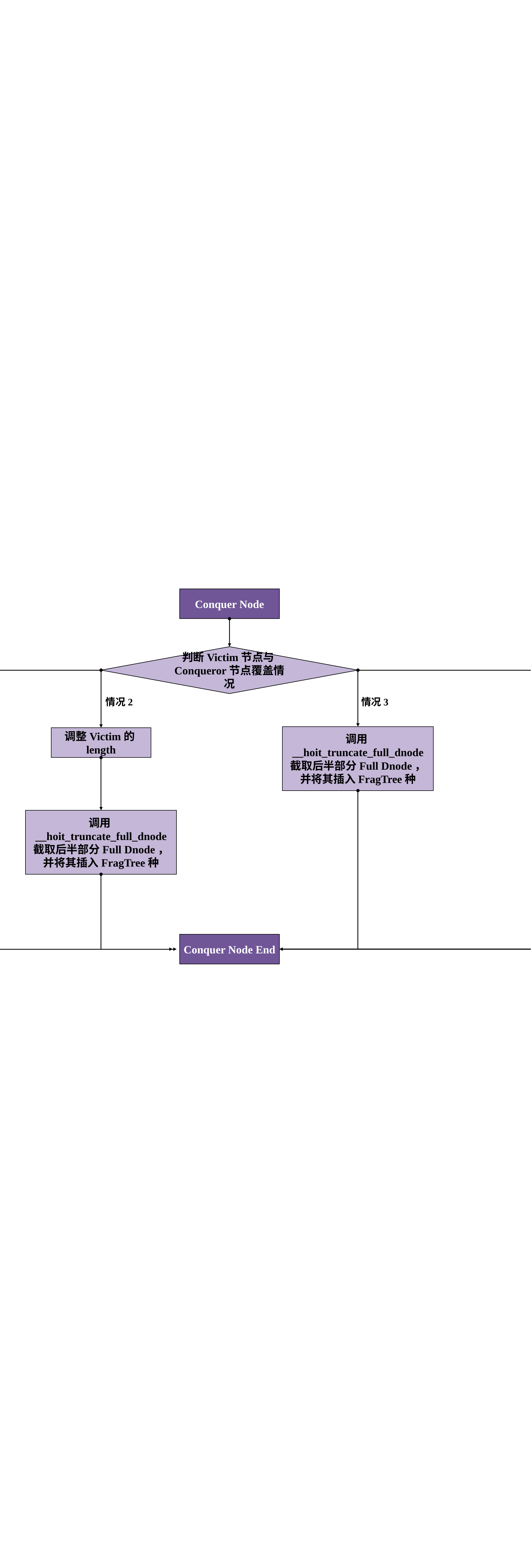

Conquer Node
判断Victim节点与Conqueror节点覆盖情况
情况2
情况3
情况4
情况1
调用__hoit_truncate_full_dnode
截取后半部分Full Dnode，并将其插入FragTree种
调整Victim的length即可
调整Victim的length
删除Victim节点
调用__hoit_truncate_full_dnode
截取后半部分Full Dnode，并将其插入FragTree种
Conquer Node End